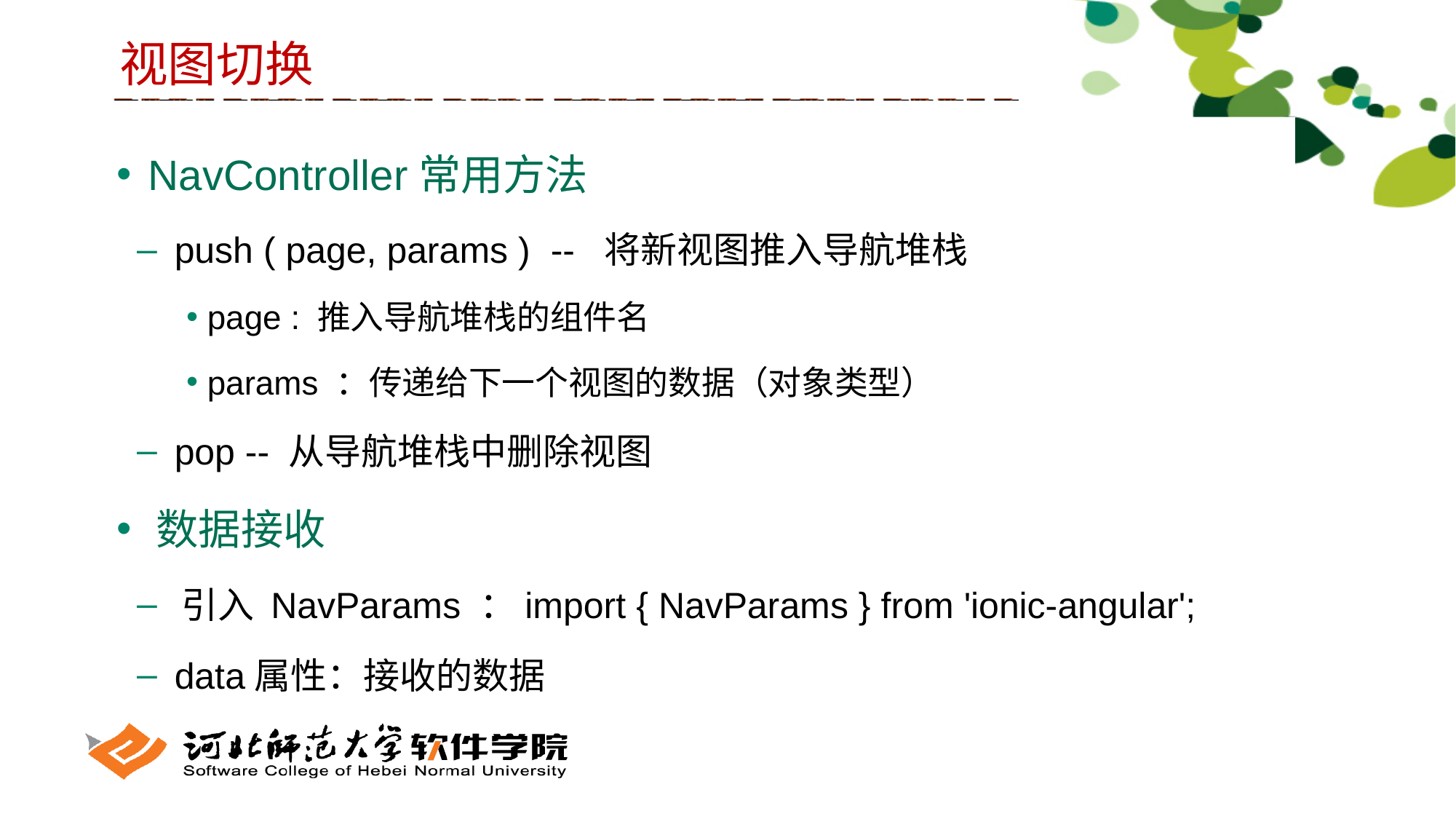

视图切换
 NavController常用方法
 push ( page, params )  --  将新视图推入导航堆栈
 page : 推入导航堆栈的组件名
 params ：传递给下一个视图的数据（对象类型）
 pop -- 从导航堆栈中删除视图
 数据接收
 引入 NavParams ：import { NavParams } from 'ionic-angular';
 data属性：接收的数据